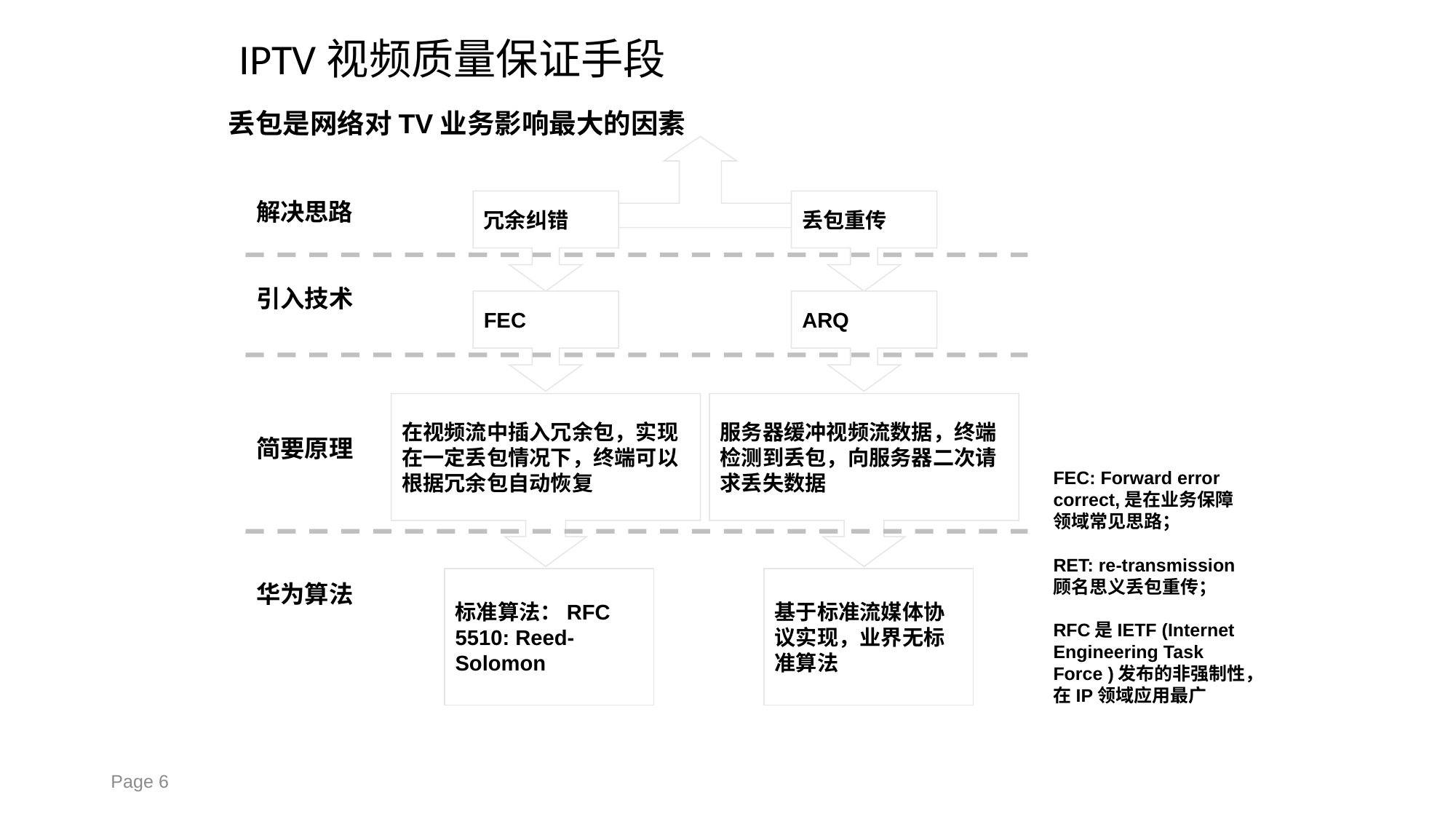

# IPTV视频质量保证手段
丢包是网络对TV业务影响最大的因素

解决思路
冗余纠错
丢包重传

引入技术
FEC
ARQ

在视频流中插入冗余包，实现在一定丢包情况下，终端可以根据冗余包自动恢复
服务器缓冲视频流数据，终端检测到丢包，向服务器二次请求丢失数据
简要原理
FEC: Forward error correct,是在业务保障领域常见思路；

RET: re-transmission顾名思义丢包重传；

RFC是IETF (Internet Engineering Task Force )发布的非强制性，在IP领域应用最广

标准算法：RFC 5510: Reed-Solomon
基于标准流媒体协议实现，业界无标准算法
华为算法
Page 6